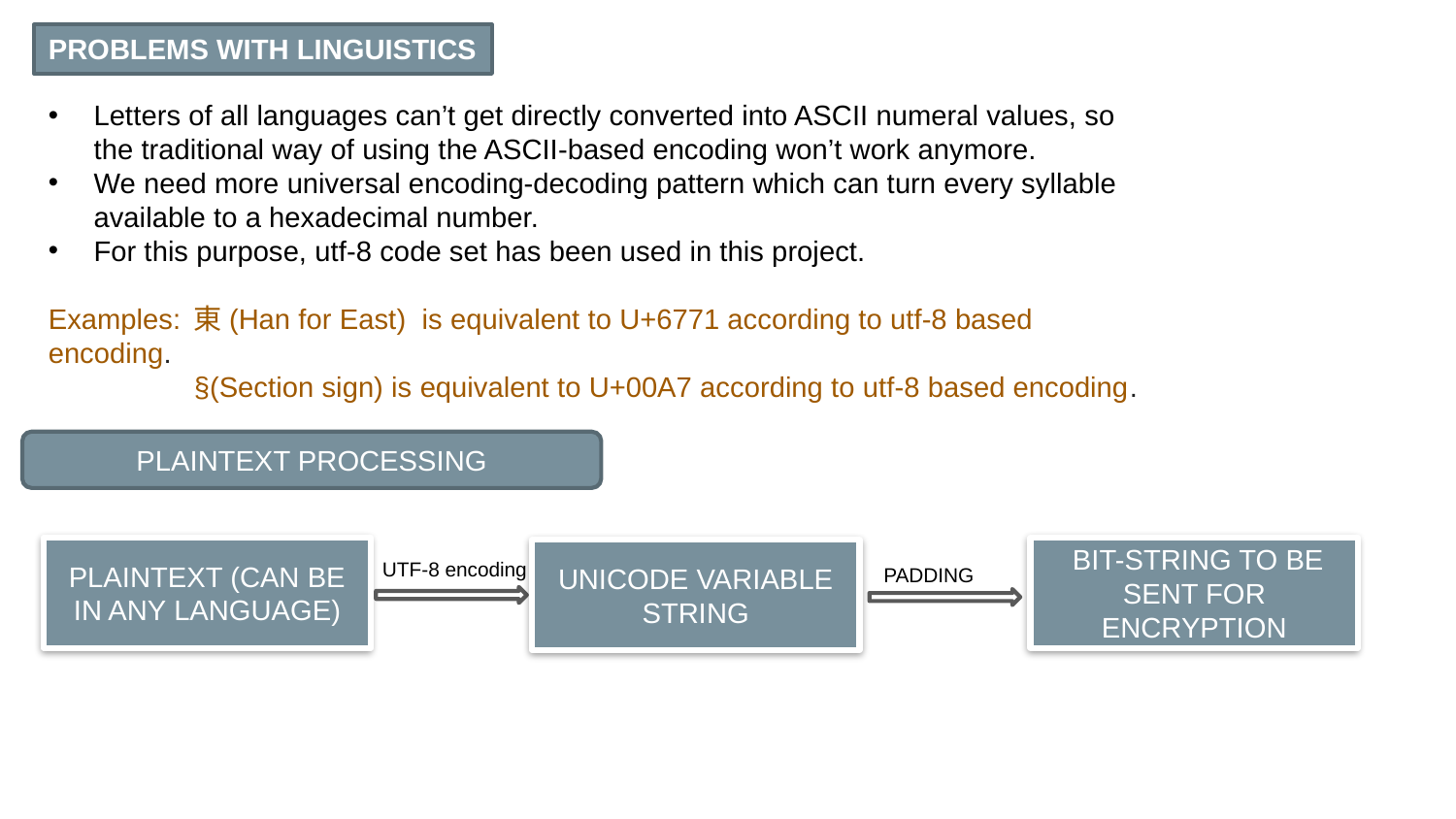

PROBLEMS WITH LINGUISTICS
Letters of all languages can’t get directly converted into ASCII numeral values, so the traditional way of using the ASCII-based encoding won’t work anymore.
We need more universal encoding-decoding pattern which can turn every syllable available to a hexadecimal number.
For this purpose, utf-8 code set has been used in this project.

Examples:	東(Han for East)  is equivalent to U+6771 according to utf-8 based encoding.
	§(Section sign) is equivalent to U+00A7 according to utf-8 based encoding.

PLAINTEXT PROCESSING
PLAINTEXT (CAN BE IN ANY LANGUAGE)
 BIT-STRING TO BE SENT FOR ENCRYPTION
UNICODE VARIABLE STRING
UTF-8 encoding
PADDING